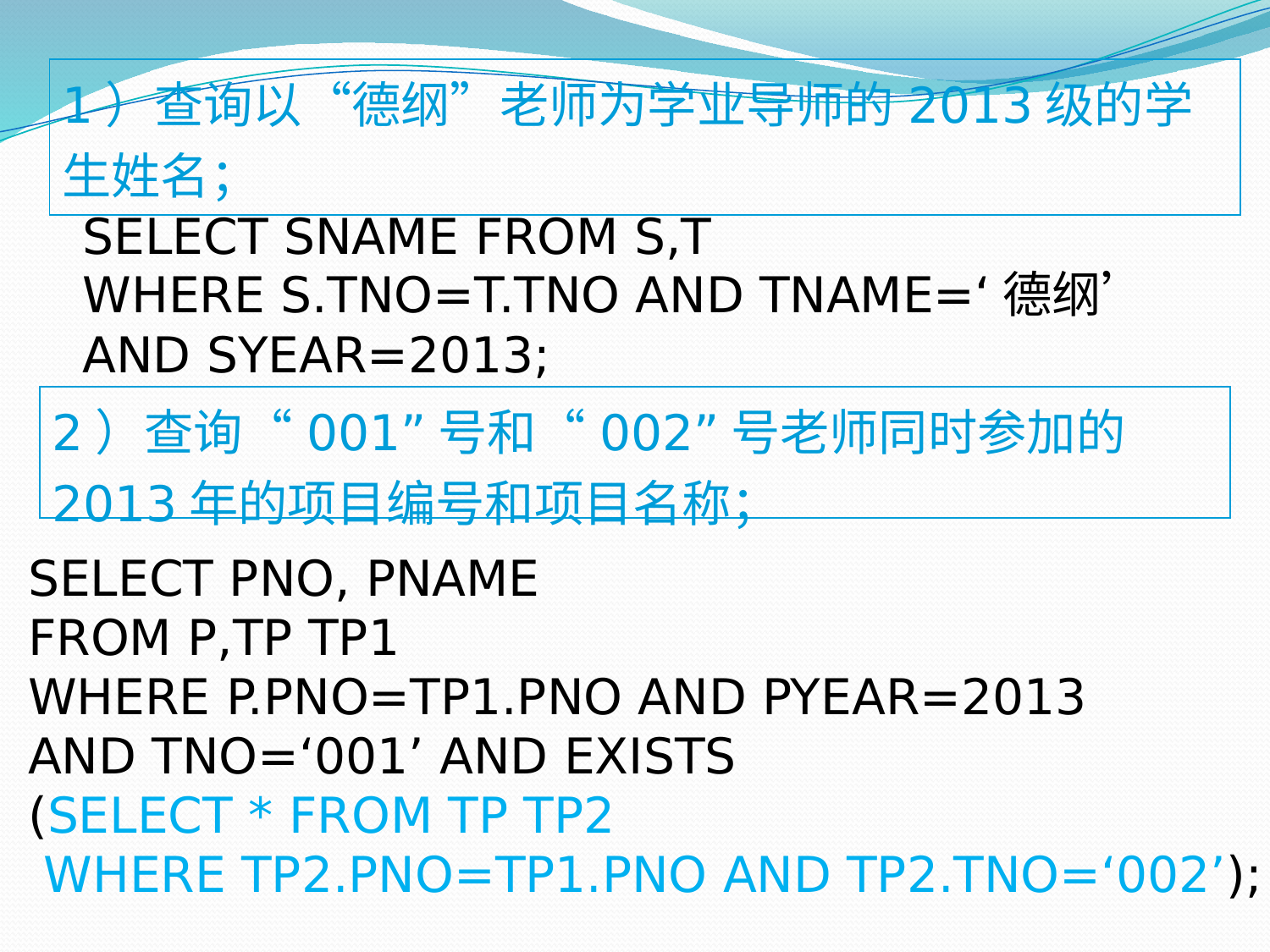

| 1）查询以“德纲”老师为学业导师的2013级的学生姓名； |
| --- |
SELECT SNAME FROM S,T
WHERE S.TNO=T.TNO AND TNAME=‘德纲’
AND SYEAR=2013;
| 2）查询“001”号和“002”号老师同时参加的2013年的项目编号和项目名称； |
| --- |
SELECT PNO, PNAME
FROM P,TP TP1
WHERE P.PNO=TP1.PNO AND PYEAR=2013
AND TNO=‘001’ AND EXISTS
(SELECT * FROM TP TP2
 WHERE TP2.PNO=TP1.PNO AND TP2.TNO=‘002’);